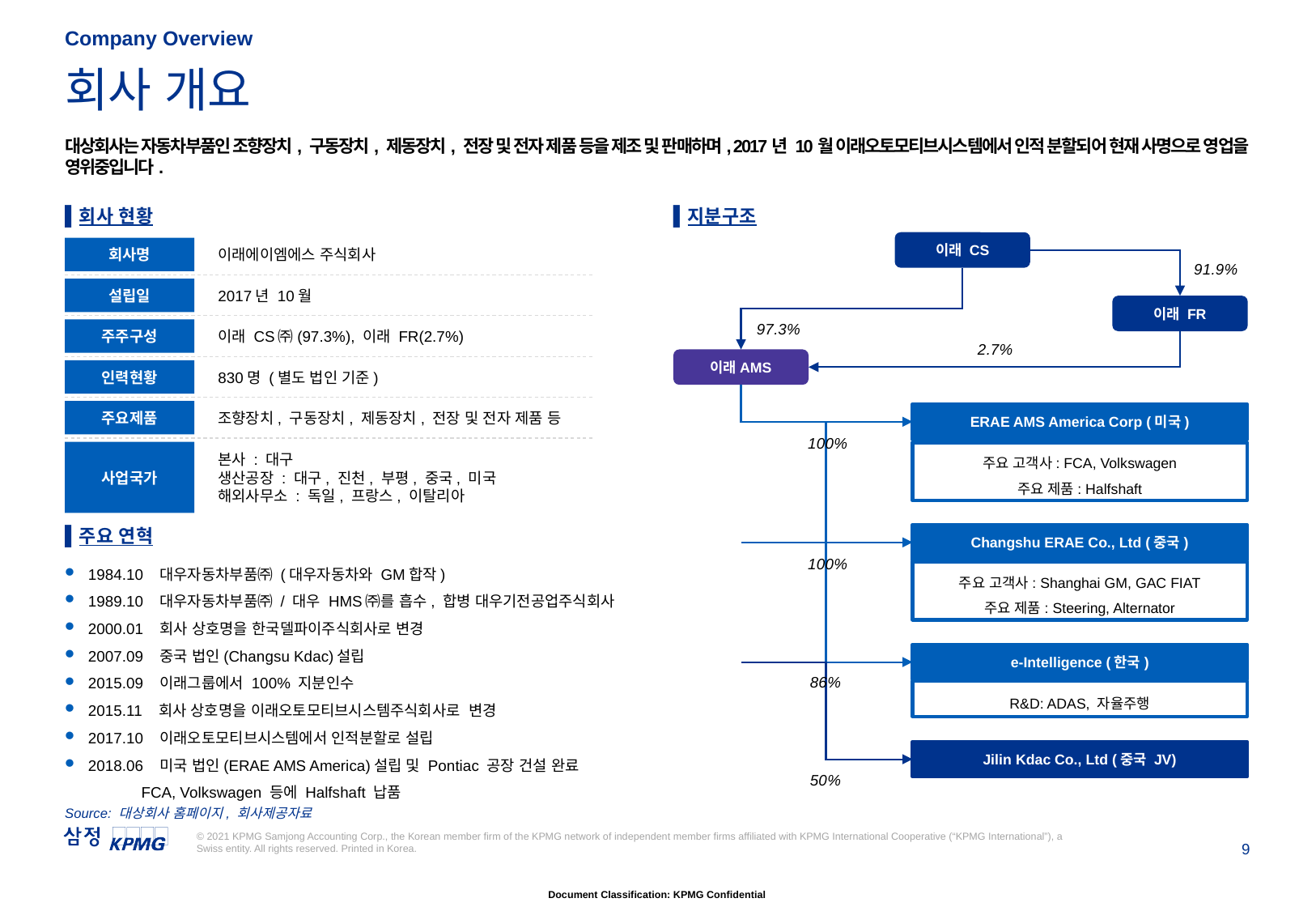

Company Overview
# 회사 개요
대상회사는 자동차부품인 조향장치, 구동장치, 제동장치, 전장 및 전자 제품 등을 제조 및 판매하며, 2017년 10월 이래오토모티브시스템에서 인적 분할되어 현재 사명으로 영업을 영위중입니다.
회사 현황
지분구조
이래 CS
회사명
이래에이엠에스 주식회사
91.9%
설립일
2017년 10월
이래 FR
97.3%
주주구성
이래 CS㈜(97.3%), 이래 FR(2.7%)
2.7%
이래AMS
인력현황
830명 (별도 법인 기준)
주요제품
조향장치, 구동장치, 제동장치, 전장 및 전자 제품 등
ERAE AMS America Corp (미국)
100%
사업국가
본사 : 대구
생산공장 : 대구, 진천, 부평, 중국, 미국
해외사무소 : 독일, 프랑스, 이탈리아
주요 고객사: FCA, Volkswagen
주요 제품: Halfshaft
주요 연혁
Changshu ERAE Co., Ltd (중국)
100%
1984.10   대우자동차부품㈜ (대우자동차와 GM합작)
1989.10   대우자동차부품㈜ / 대우 HMS㈜를 흡수, 합병 대우기전공업주식회사
2000.01   회사 상호명을 한국델파이주식회사로 변경
2007.09   중국 법인(Changsu Kdac)설립
2015.09   이래그룹에서 100% 지분인수
2015.11   회사 상호명을 이래오토모티브시스템주식회사로  변경
2017.10   이래오토모티브시스템에서 인적분할로 설립
2018.06   미국 법인(ERAE AMS America)설립 및 Pontiac 공장 건설 완료
                  FCA, Volkswagen 등에 Halfshaft 납품

주요 고객사: Shanghai GM, GAC FIAT
주요 제품: Steering, Alternator
e-Intelligence (한국)
86%
R&D: ADAS, 자율주행
Jilin Kdac Co., Ltd (중국 JV)
50%
Source: 대상회사 홈페이지, 회사제공자료